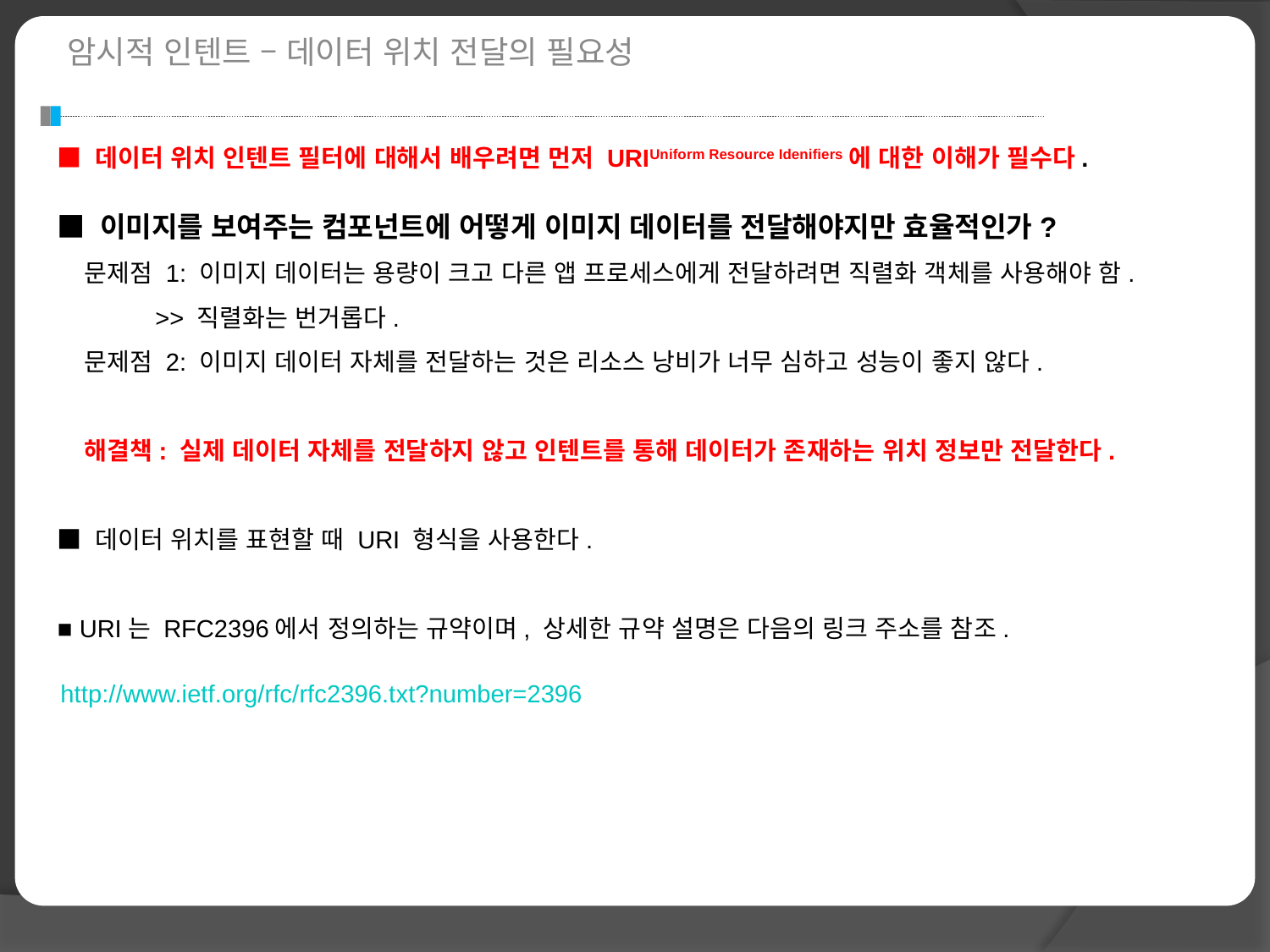

암시적 인텐트 – 데이터 위치 전달의 필요성

■ 데이터 위치 인텐트 필터에 대해서 배우려면 먼저 URIUniform Resource Idenifiers에 대한 이해가 필수다.
■ 이미지를 보여주는 컴포넌트에 어떻게 이미지 데이터를 전달해야지만 효율적인가?
   문제점 1: 이미지 데이터는 용량이 크고 다른 앱 프로세스에게 전달하려면 직렬화 객체를 사용해야 함.
              >> 직렬화는 번거롭다.
   문제점 2: 이미지 데이터 자체를 전달하는 것은 리소스 낭비가 너무 심하고 성능이 좋지 않다.

   해결책: 실제 데이터 자체를 전달하지 않고 인텐트를 통해 데이터가 존재하는 위치 정보만 전달한다.

■ 데이터 위치를 표현할 때 URI 형식을 사용한다.

■ URI는 RFC2396에서 정의하는 규약이며, 상세한 규약 설명은 다음의 링크 주소를 참조.
http://www.ietf.org/rfc/rfc2396.txt?number=2396